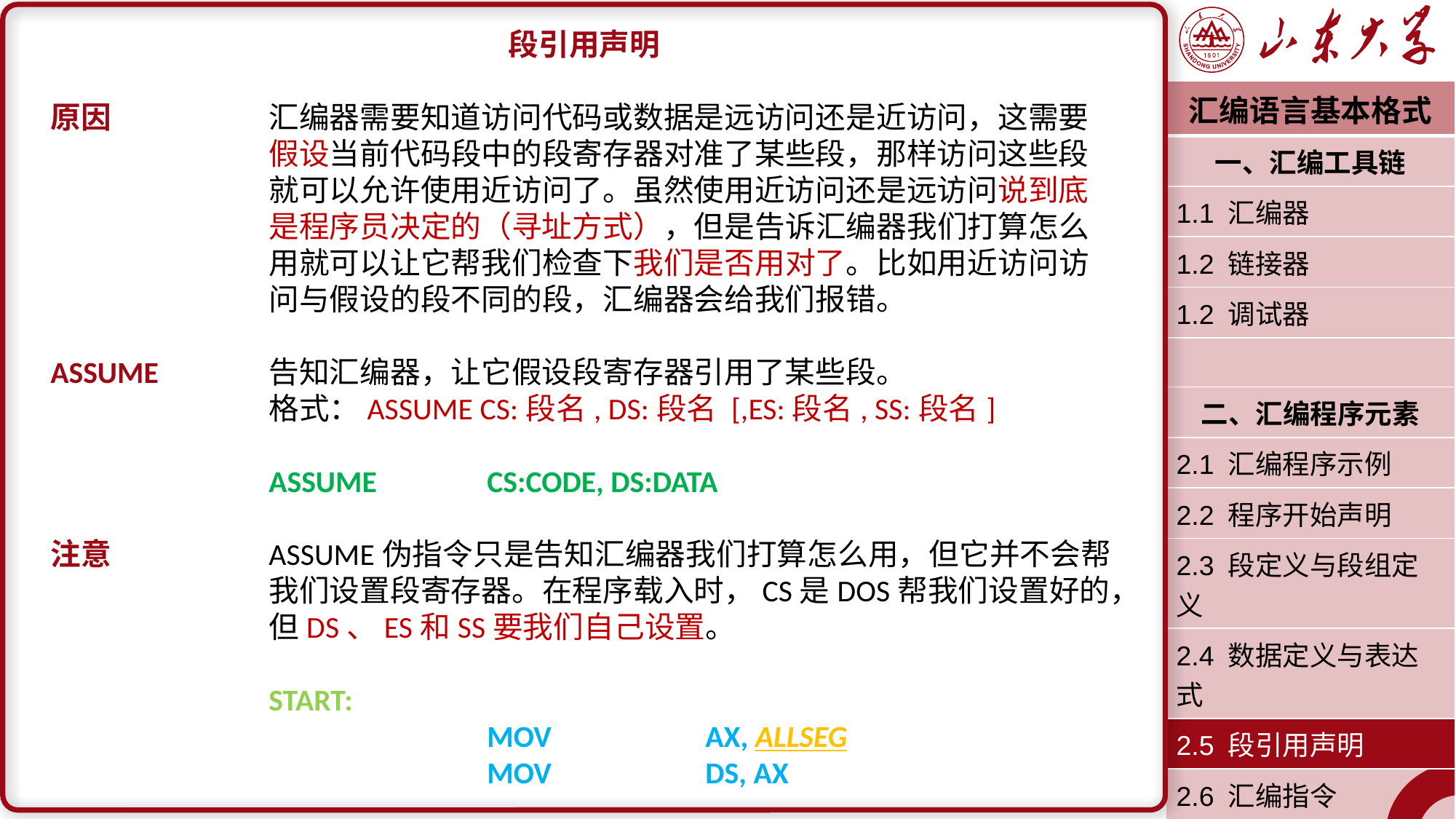

段引用声明

原因		汇编器需要知道访问代码或数据是远访问还是近访问，这需要		假设当前代码段中的段寄存器对准了某些段，那样访问这些段		就可以允许使用近访问了。虽然使用近访问还是远访问说到底		是程序员决定的（寻址方式），但是告诉汇编器我们打算怎么		用就可以让它帮我们检查下我们是否用对了。比如用近访问访		问与假设的段不同的段，汇编器会给我们报错。

ASSUME		告知汇编器，让它假设段寄存器引用了某些段。
		格式：ASSUME CS:段名, DS:段名 [,ES:段名, SS:段名]

		ASSUME		CS:CODE, DS:DATA

注意		ASSUME伪指令只是告知汇编器我们打算怎么用，但它并不会帮		我们设置段寄存器。在程序载入时，CS是DOS帮我们设置好的，		但DS、ES和SS要我们自己设置。

		START:
				MOV		AX, ALLSEG
    				MOV		DS, AX

| 汇编语言基本格式 |
| --- |
| 一、汇编工具链 |
| 1.1 汇编器 |
| 1.2 链接器 |
| 1.2 调试器 |
|  |
| 二、汇编程序元素 |
| 2.1 汇编程序示例 |
| 2.2 程序开始声明 |
| 2.3 段定义与段组定义 |
| 2.4 数据定义与表达式 |
| 2.5 段引用声明 |
| 2.6 汇编指令 |
| 2.7 程序结束声明 |
| 潘润宇 2022.09 |